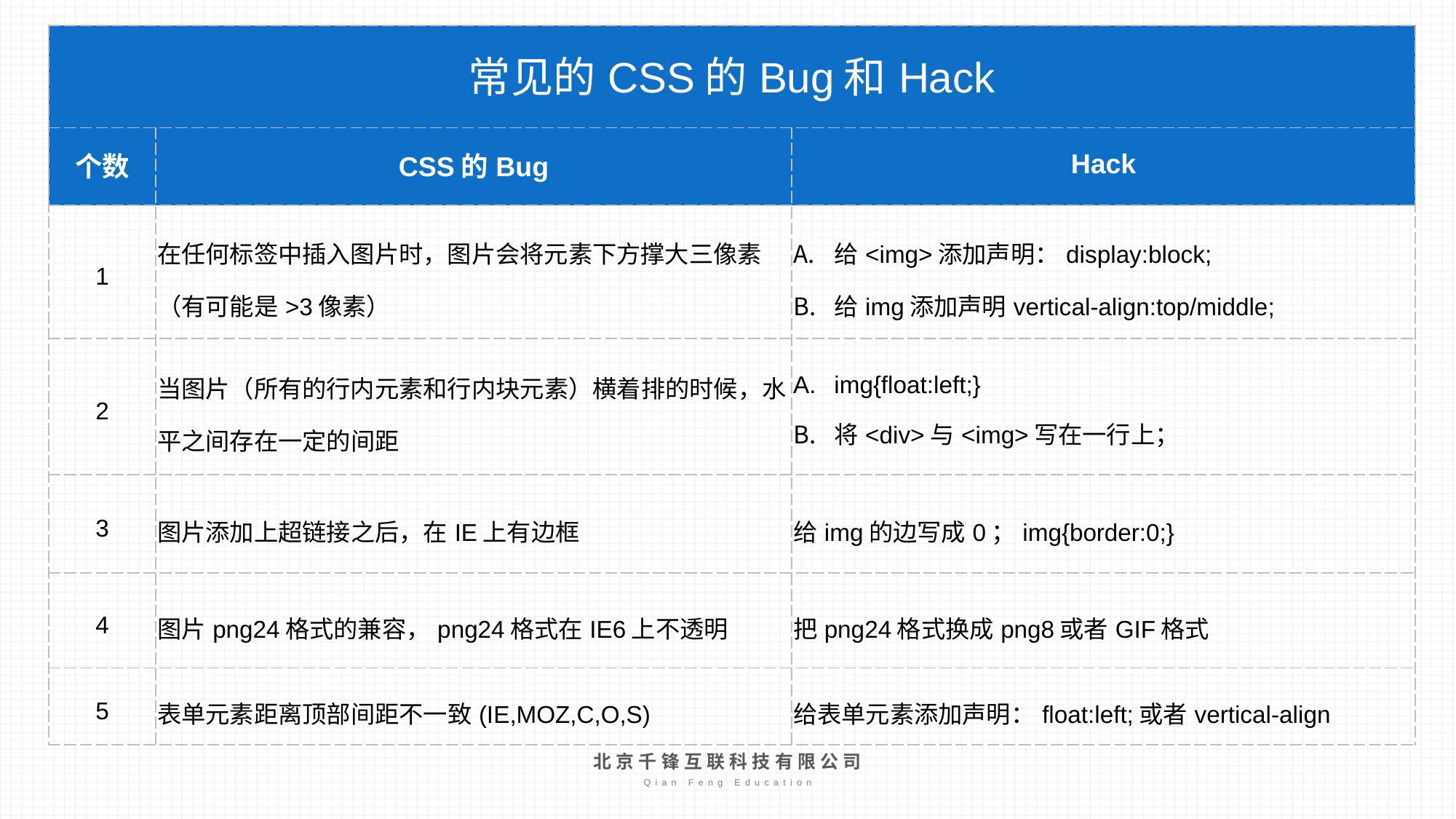

| 常见的CSS的Bug和Hack |  |  |
| --- | --- | --- |
| 个数 | CSS的Bug | Hack |
| 1 | 在任何标签中插入图片时，图片会将元素下方撑大三像素（有可能是>3像素） | 给<img>添加声明：display:block; 给img添加声明vertical-align:top/middle; |
| 2 | 当图片（所有的行内元素和行内块元素）横着排的时候，水平之间存在一定的间距 | img{float:left;} 将<div>与<img>写在一行上； |
| 3 | 图片添加上超链接之后，在IE上有边框 | 给img的边写成0；img{border:0;} |
| 4 | 图片png24格式的兼容，png24格式在IE6上不透明 | 把png24格式换成png8或者GIF格式 |
| 5 | 表单元素距离顶部间距不一致(IE,MOZ,C,O,S) | 给表单元素添加声明：float:left;或者vertical-align |
北京千锋互联科技有限公司
Qian Feng Education